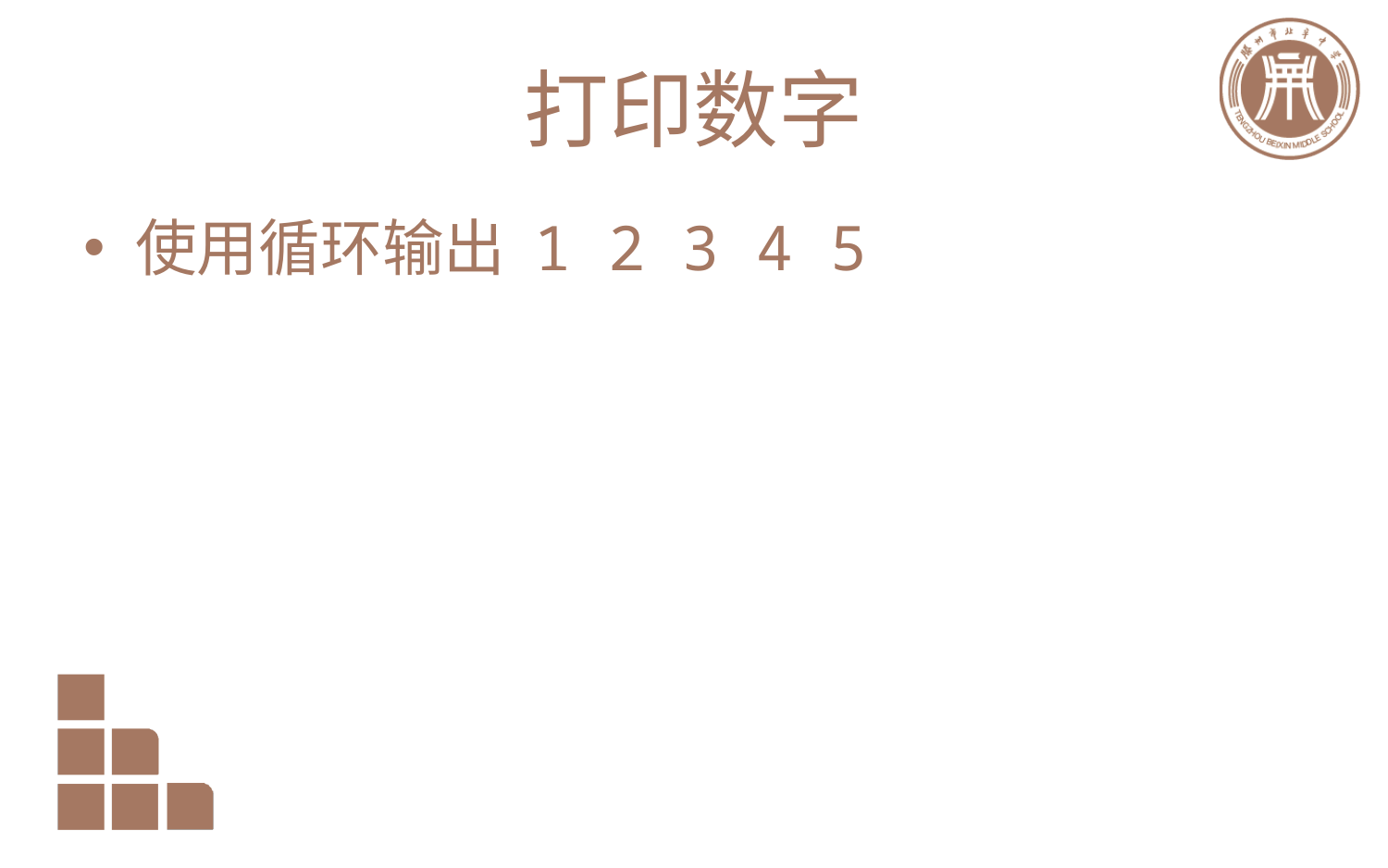

# 打印数字
使用循环输出 1 2 3 4 5